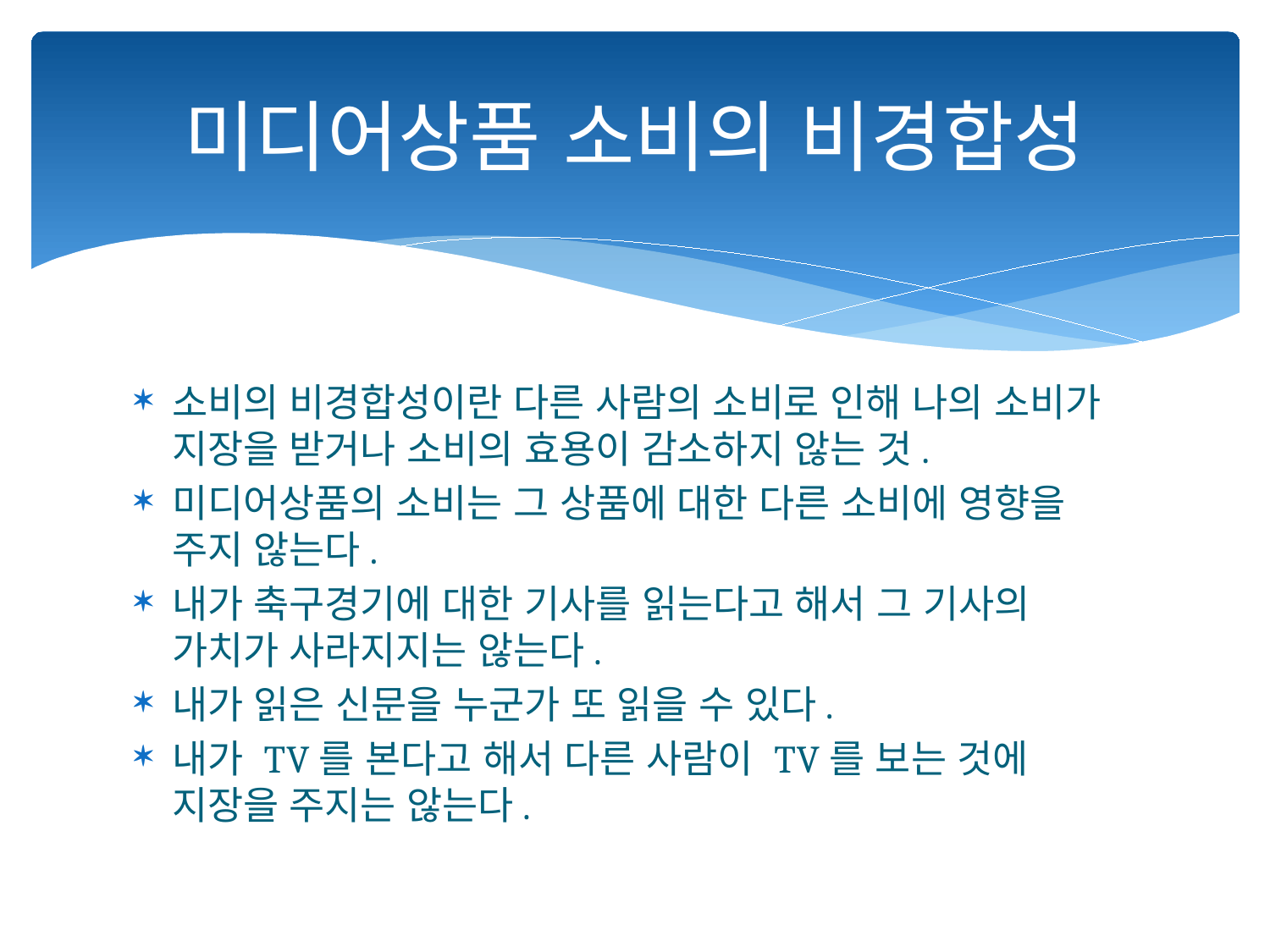

# 미디어상품 소비의 비경합성
소비의 비경합성이란 다른 사람의 소비로 인해 나의 소비가 지장을 받거나 소비의 효용이 감소하지 않는 것.
미디어상품의 소비는 그 상품에 대한 다른 소비에 영향을 주지 않는다.
내가 축구경기에 대한 기사를 읽는다고 해서 그 기사의 가치가 사라지지는 않는다.
내가 읽은 신문을 누군가 또 읽을 수 있다.
내가 TV를 본다고 해서 다른 사람이 TV를 보는 것에 지장을 주지는 않는다.